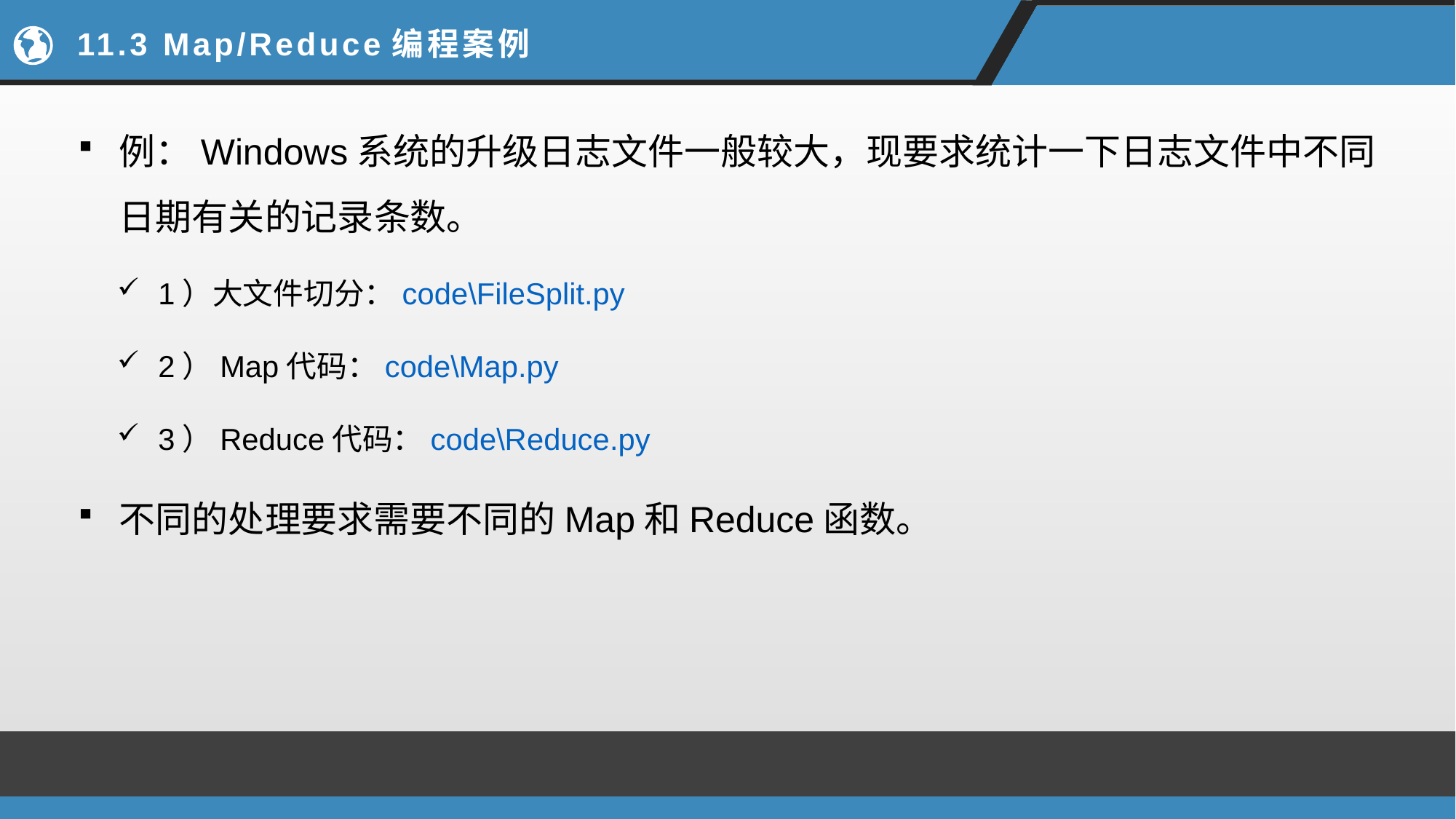

# 11.3 Map/Reduce编程案例

例：Windows系统的升级日志文件一般较大，现要求统计一下日志文件中不同日期有关的记录条数。
1）大文件切分：code\FileSplit.py
2）Map代码：code\Map.py
3）Reduce代码：code\Reduce.py
不同的处理要求需要不同的Map和Reduce函数。